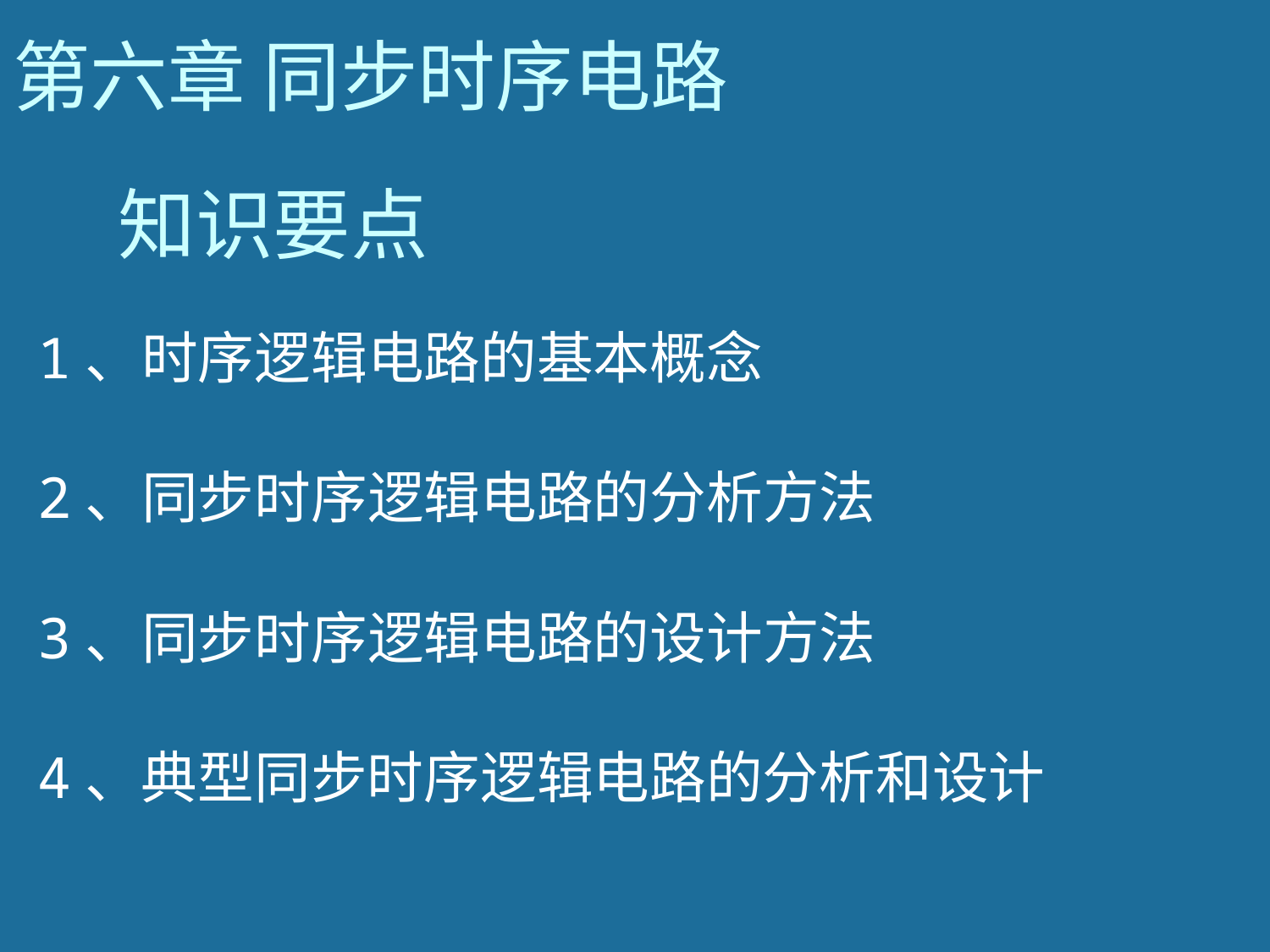

# 第六章 同步时序电路
   知识要点
1、时序逻辑电路的基本概念
2、同步时序逻辑电路的分析方法
3、同步时序逻辑电路的设计方法
4、典型同步时序逻辑电路的分析和设计
1